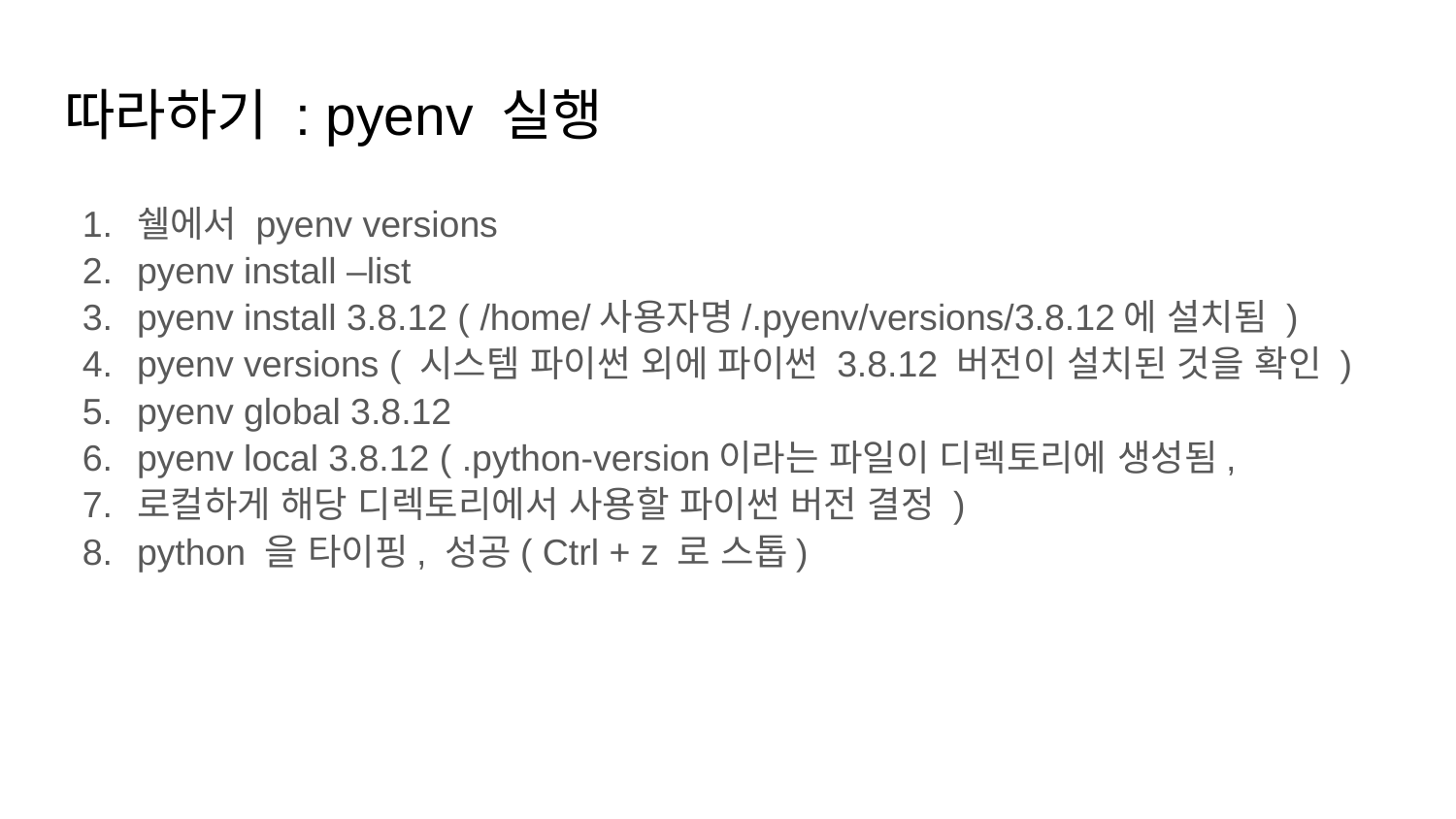

# 따라하기 : pyenv 실행
쉘에서 pyenv versions
pyenv install –list
pyenv install 3.8.12 ( /home/사용자명/.pyenv/versions/3.8.12에 설치됨 )
pyenv versions ( 시스템 파이썬 외에 파이썬 3.8.12 버전이 설치된 것을 확인 )
pyenv global 3.8.12
pyenv local 3.8.12 ( .python-version이라는 파일이 디렉토리에 생성됨,
로컬하게 해당 디렉토리에서 사용할 파이썬 버전 결정 )
python 을 타이핑, 성공( Ctrl + z 로 스톱)